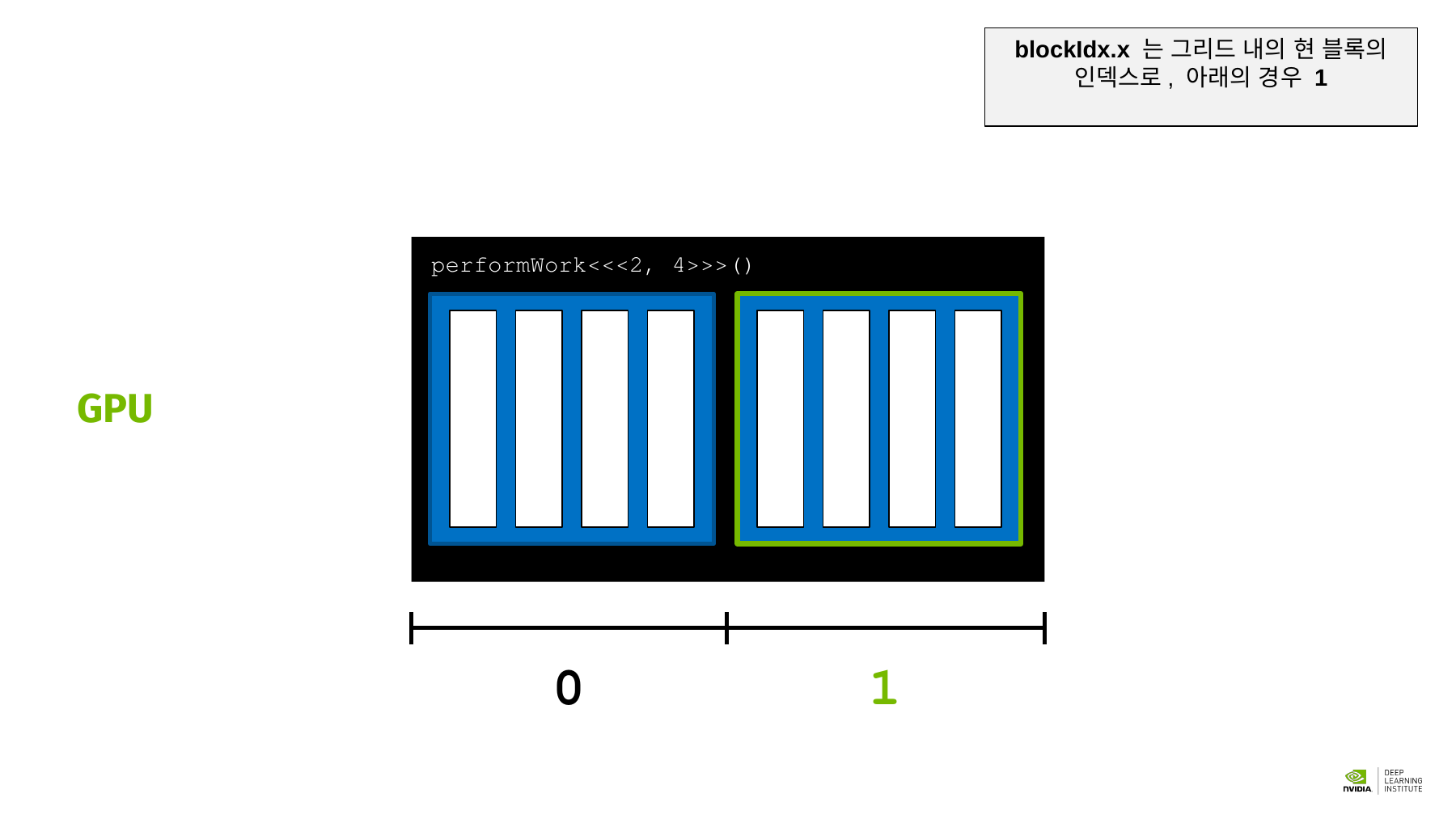

blockIdx.x 는 그리드 내의 현 블록의 인덱스로, 아래의 경우 1

performWork<<<2, 4>>>()

GPU
0
1